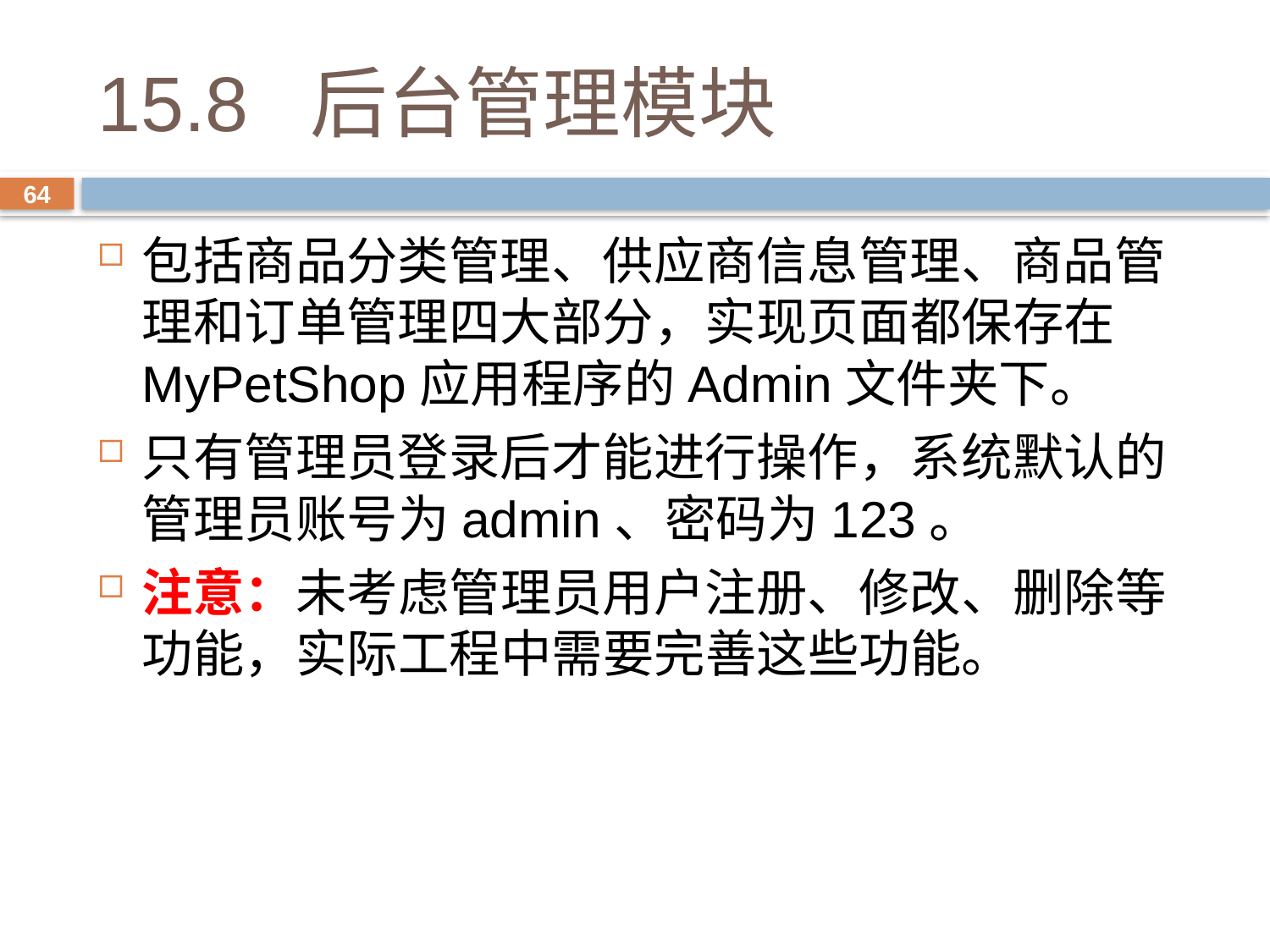

# 15.8  后台管理模块
64
包括商品分类管理、供应商信息管理、商品管理和订单管理四大部分，实现页面都保存在MyPetShop应用程序的Admin文件夹下。
只有管理员登录后才能进行操作，系统默认的管理员账号为admin、密码为123。
注意：未考虑管理员用户注册、修改、删除等功能，实际工程中需要完善这些功能。